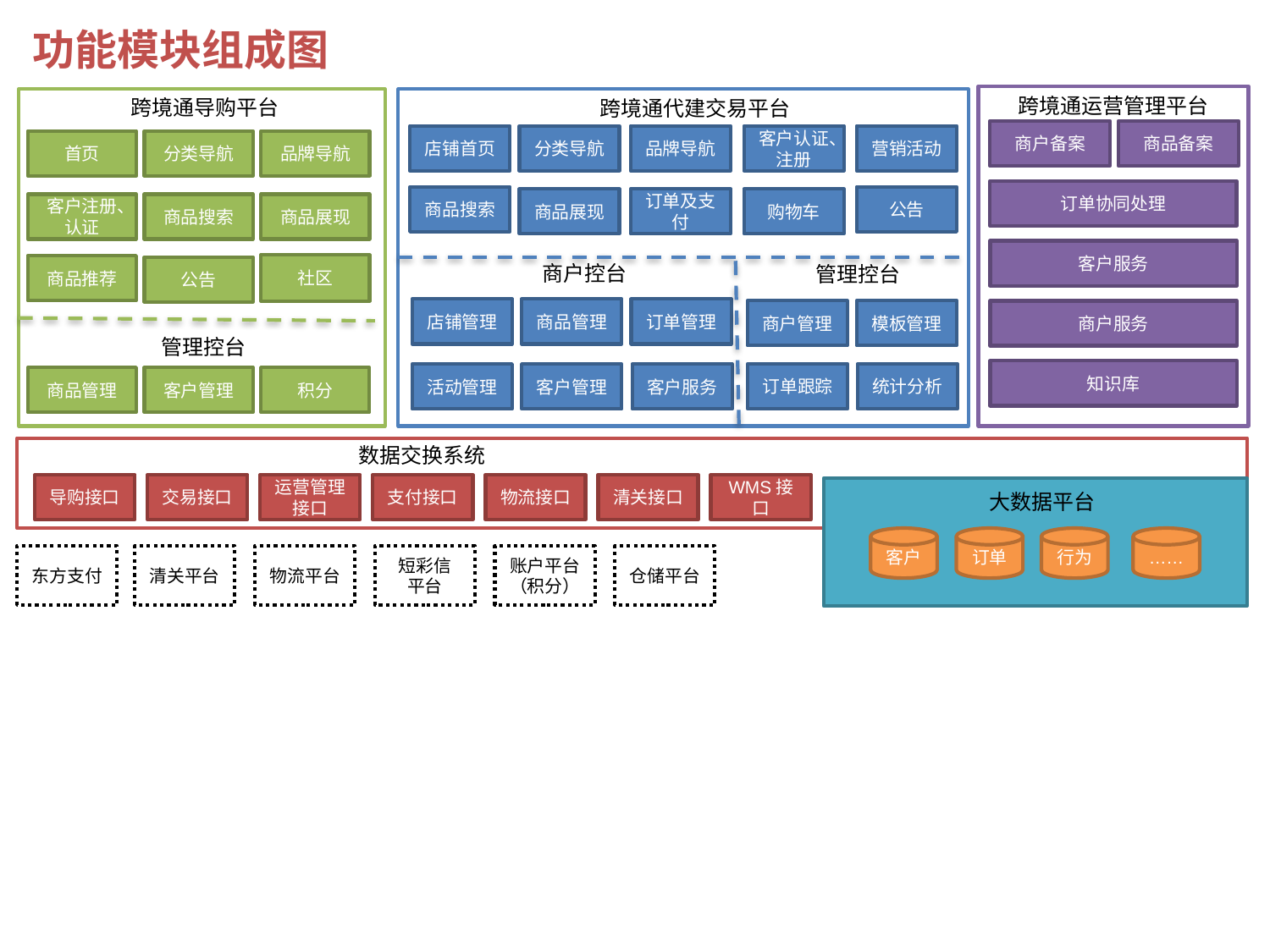

功能模块组成图

跨境通运营管理平台
跨境通导购平台

跨境通代建交易平台
商户备案
商品备案
店铺首页
分类导航
品牌导航
客户认证、注册
营销活动
首页
分类导航
品牌导航
订单协同处理
商品搜索
公告
购物车
商品展现
订单及支付
客户注册、认证
商品搜索
商品展现
客户服务
商户控台
社区
管理控台
商品推荐
公告
店铺管理
商品管理
订单管理
商户管理
模板管理
商户服务
管理控台
知识库
订单跟踪
统计分析
活动管理
客户管理
客户服务
商品管理
客户管理
积分
数据交换系统

导购接口
交易接口
运营管理接口
支付接口
物流接口
清关接口
WMS接口

大数据平台
客户
订单
行为
……
东方支付
清关平台
物流平台
短彩信
平台
账户平台（积分）
仓储平台